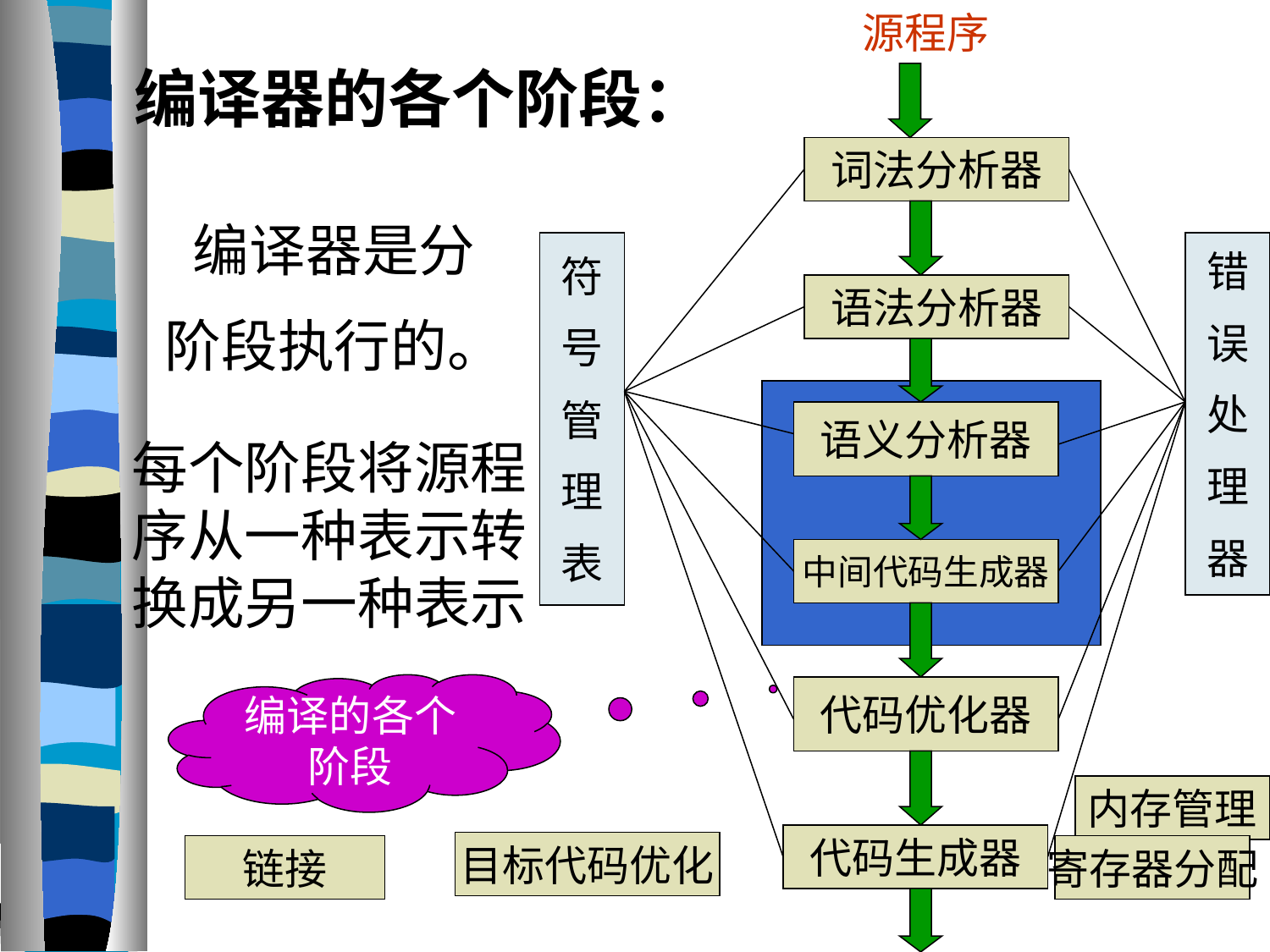

源程序
   编译器的各个阶段：

词法分析器

编译器是分
阶段执行的。
符
号
管
理
表
错
误
处
理
器
语法分析器

语义分析器

每个阶段将源程序从一种表示转换成另一种表示

中间代码生成器

编译的各个阶段
代码优化器

内存管理
代码生成器
目标代码优化
链接
寄存器分配
12